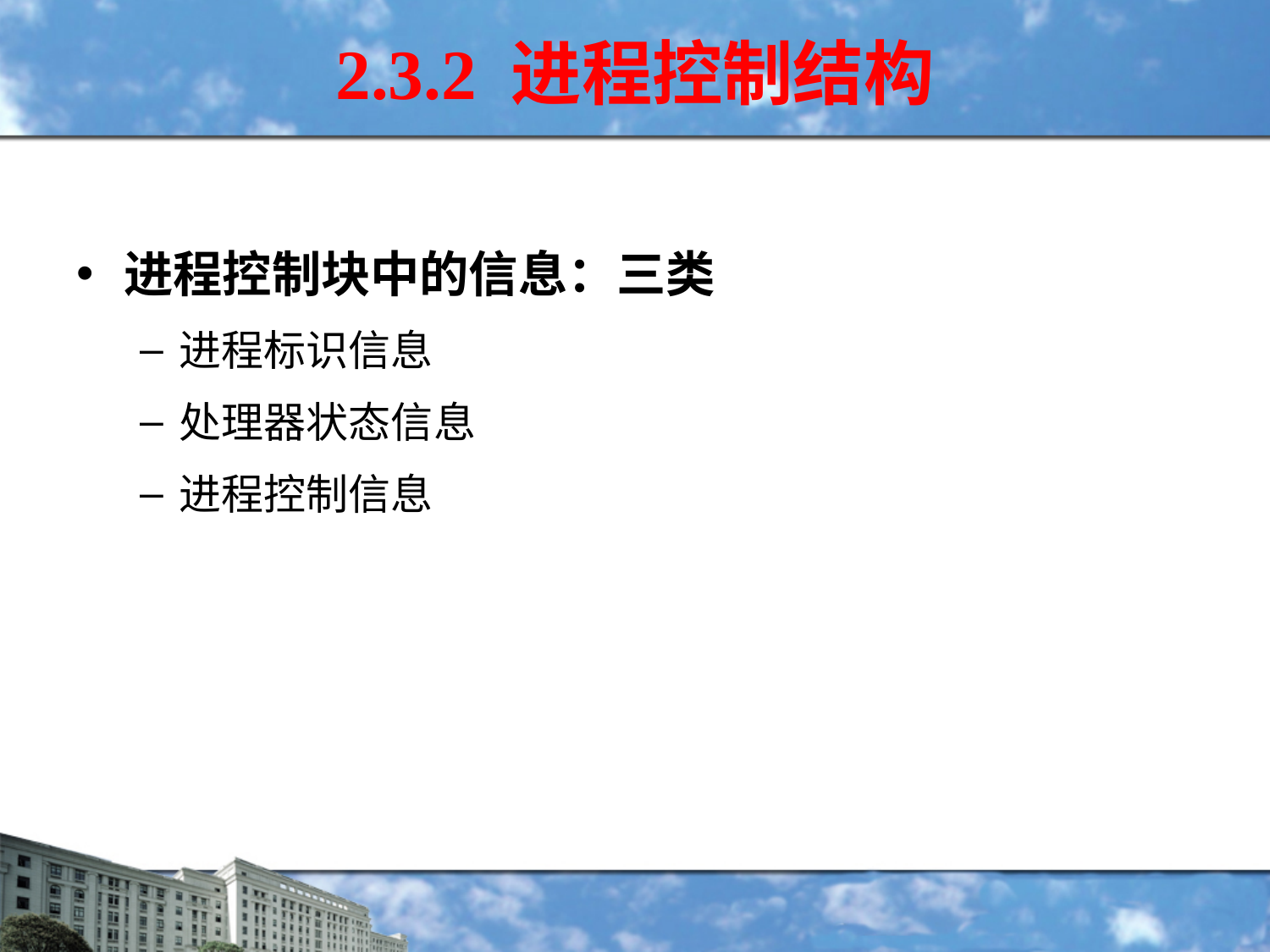

# 2.3.2 进程控制结构
进程控制块中的信息：三类
进程标识信息
处理器状态信息
进程控制信息